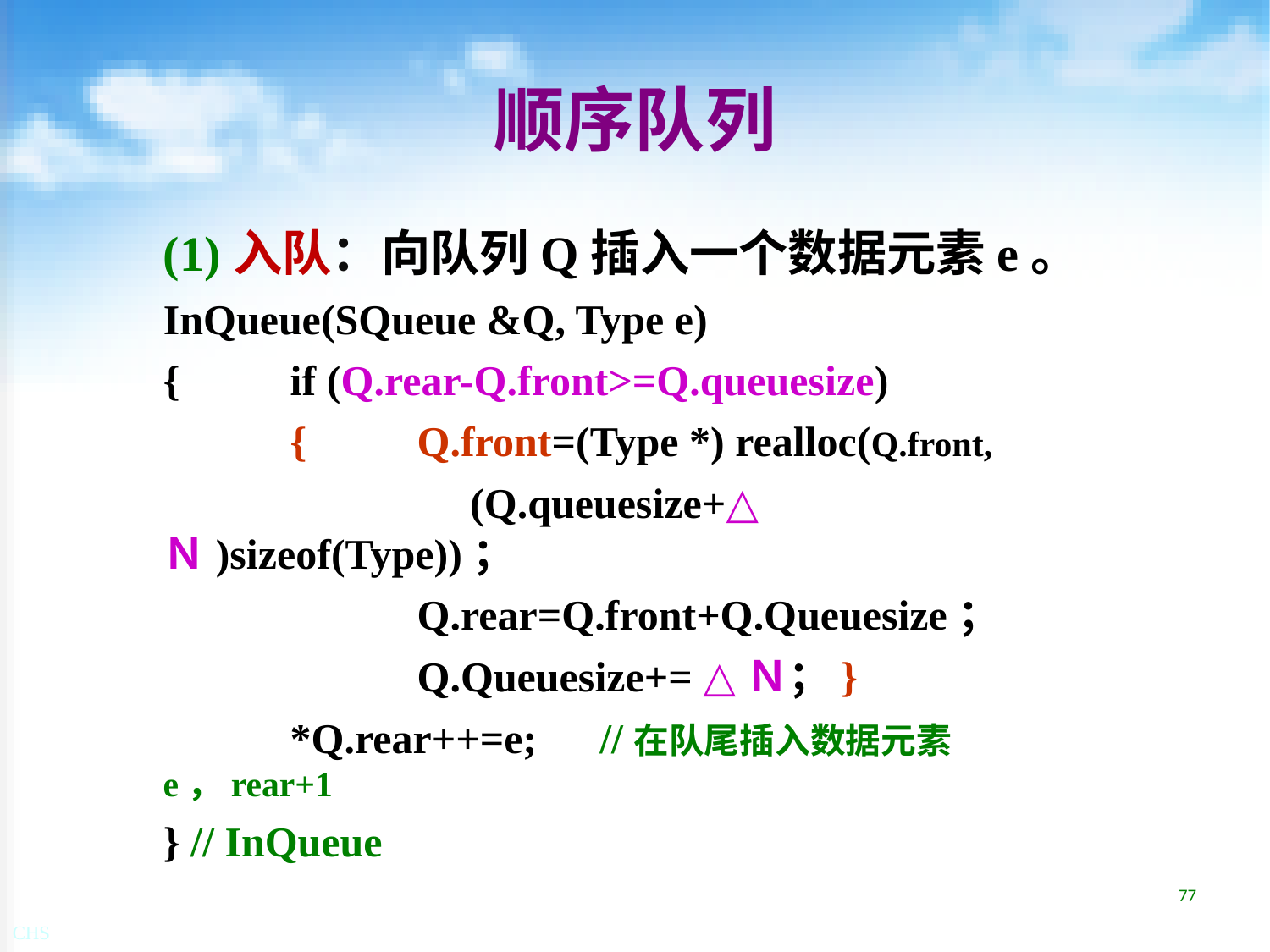

# 顺序队列
(1)入队：向队列Q插入一个数据元素e。
InQueue(SQueue &Q, Type e)
{	if (Q.rear-Q.front>=Q.queuesize)
	{	Q.front=(Type *) realloc(Q.front,
		     (Q.queuesize+△Ｎ)sizeof(Type))；
		Q.rear=Q.front+Q.Queuesize；
		Q.Queuesize+= △Ｎ；}
	*Q.rear++=e;　//在队尾插入数据元素e，rear+1
} // InQueue
77